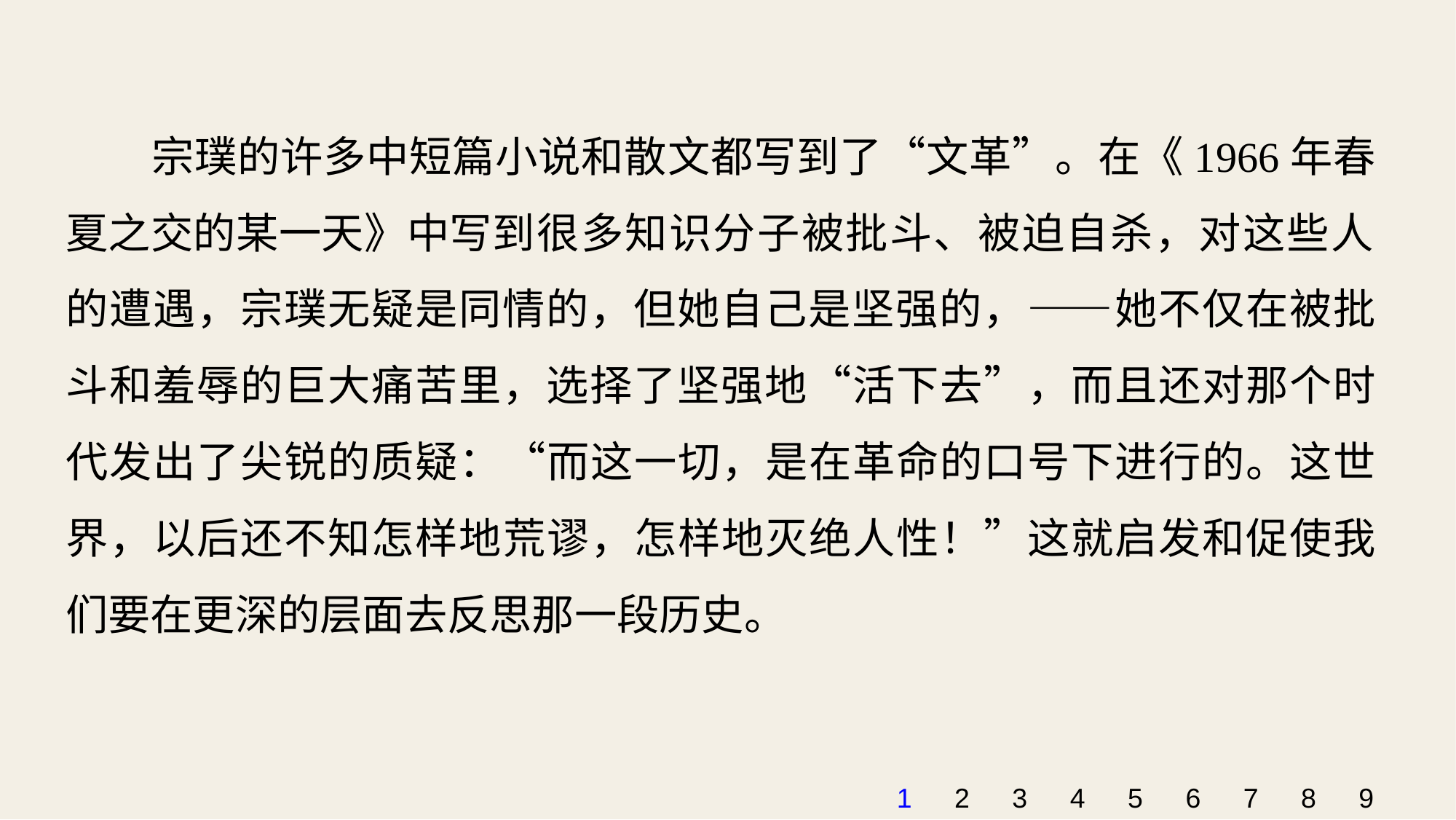

宗璞的许多中短篇小说和散文都写到了“文革”。在《1966年春夏之交的某一天》中写到很多知识分子被批斗、被迫自杀，对这些人的遭遇，宗璞无疑是同情的，但她自己是坚强的，——她不仅在被批斗和羞辱的巨大痛苦里，选择了坚强地“活下去”，而且还对那个时代发出了尖锐的质疑：“而这一切，是在革命的口号下进行的。这世界，以后还不知怎样地荒谬，怎样地灭绝人性！”这就启发和促使我们要在更深的层面去反思那一段历史。
1
2
3
4
5
6
7
8
9